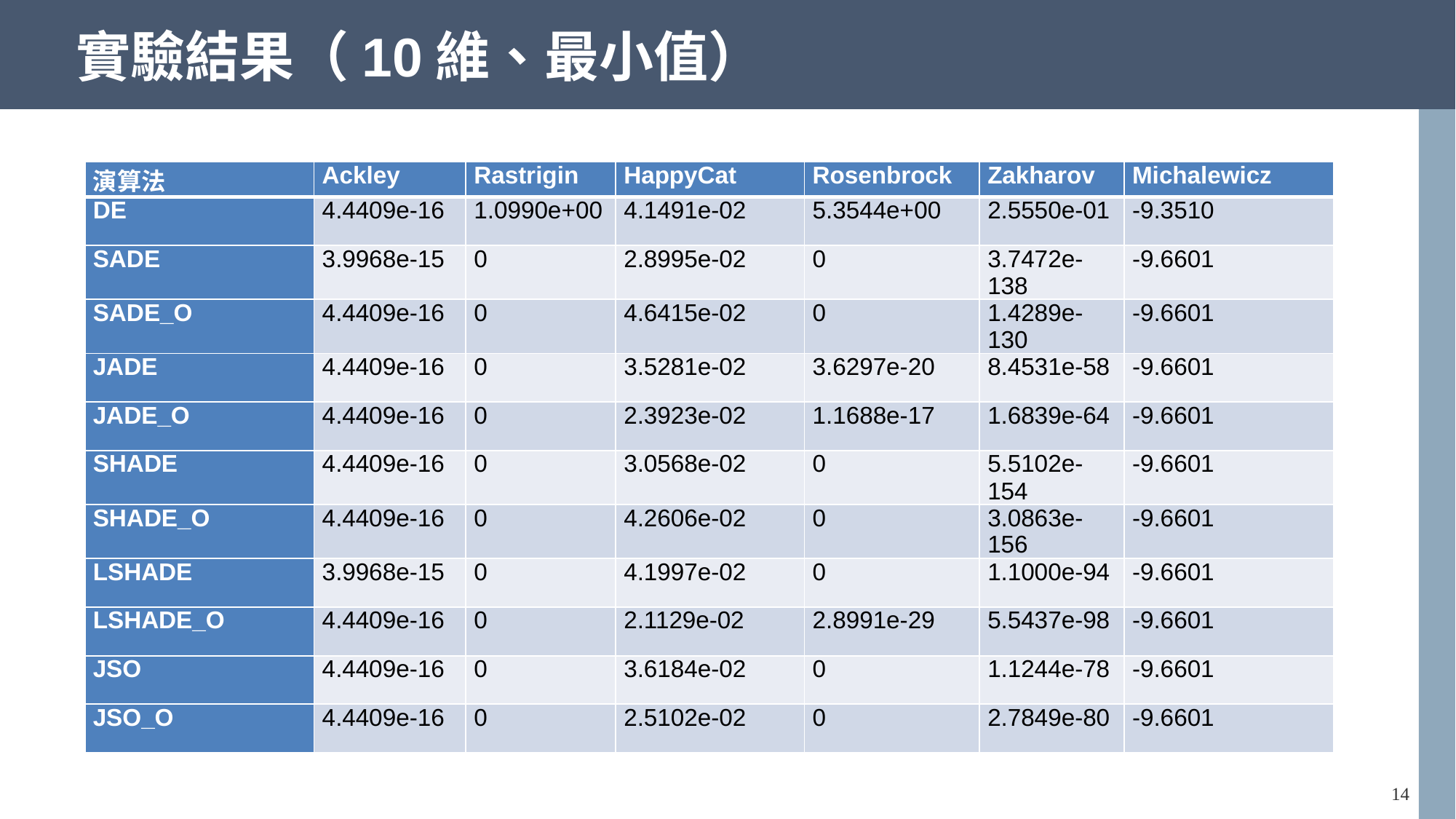

# 實驗結果（10維、最小值）
| 演算法 | Ackley | Rastrigin | HappyCat | Rosenbrock | Zakharov | Michalewicz |
| --- | --- | --- | --- | --- | --- | --- |
| DE | 4.4409e-16 | 1.0990e+00 | 4.1491e-02 | 5.3544e+00 | 2.5550e-01 | -9.3510 |
| SADE | 3.9968e-15 | 0 | 2.8995e-02 | 0 | 3.7472e-138 | -9.6601 |
| SADE\_O | 4.4409e-16 | 0 | 4.6415e-02 | 0 | 1.4289e-130 | -9.6601 |
| JADE | 4.4409e-16 | 0 | 3.5281e-02 | 3.6297e-20 | 8.4531e-58 | -9.6601 |
| JADE\_O | 4.4409e-16 | 0 | 2.3923e-02 | 1.1688e-17 | 1.6839e-64 | -9.6601 |
| SHADE | 4.4409e-16 | 0 | 3.0568e-02 | 0 | 5.5102e-154 | -9.6601 |
| SHADE\_O | 4.4409e-16 | 0 | 4.2606e-02 | 0 | 3.0863e-156 | -9.6601 |
| LSHADE | 3.9968e-15 | 0 | 4.1997e-02 | 0 | 1.1000e-94 | -9.6601 |
| LSHADE\_O | 4.4409e-16 | 0 | 2.1129e-02 | 2.8991e-29 | 5.5437e-98 | -9.6601 |
| JSO | 4.4409e-16 | 0 | 3.6184e-02 | 0 | 1.1244e-78 | -9.6601 |
| JSO\_O | 4.4409e-16 | 0 | 2.5102e-02 | 0 | 2.7849e-80 | -9.6601 |
14